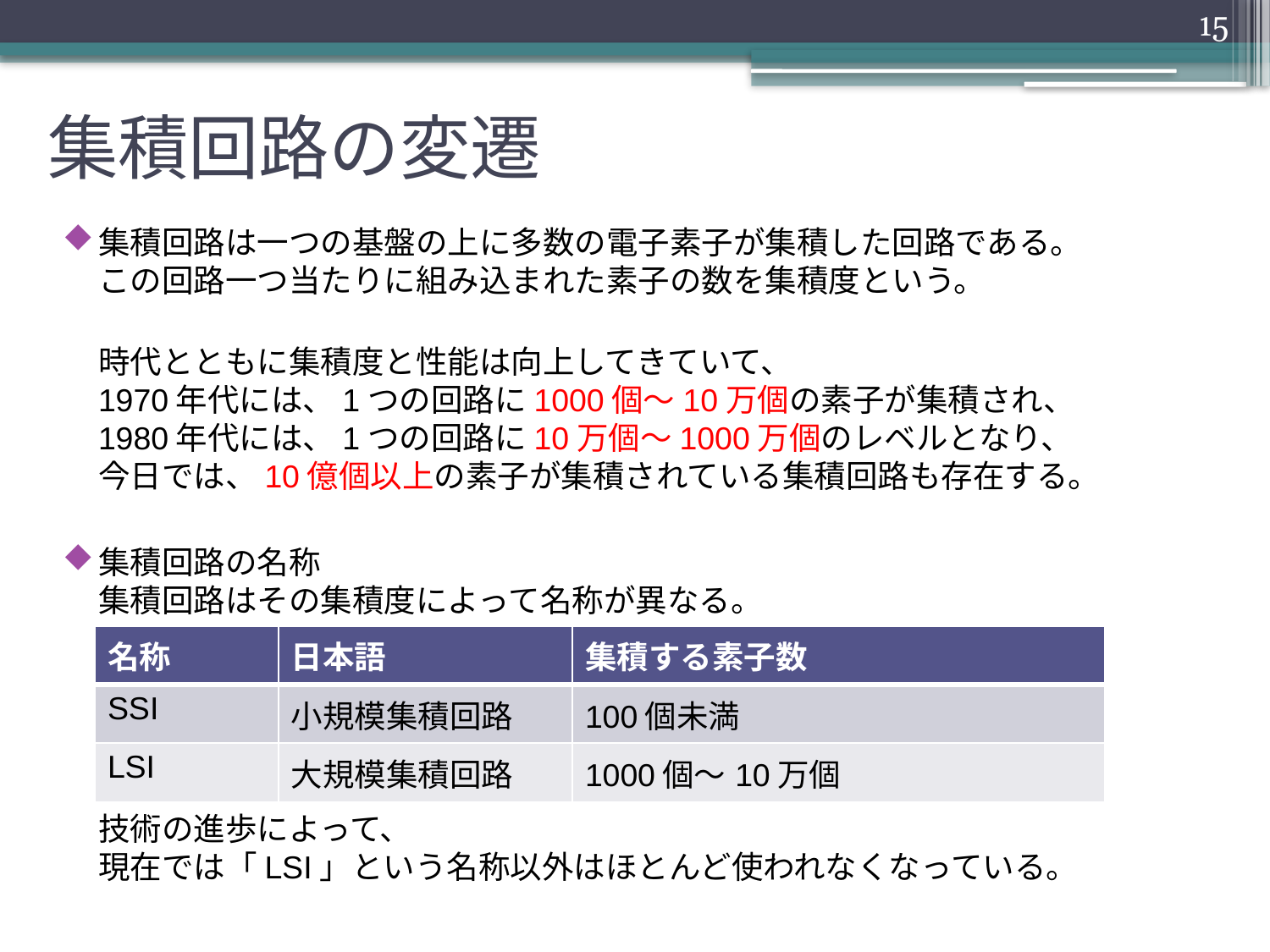

15
# 集積回路の変遷
集積回路は一つの基盤の上に多数の電子素子が集積した回路である。
この回路一つ当たりに組み込まれた素子の数を集積度という。
時代とともに集積度と性能は向上してきていて、
1970年代には、1つの回路に1000個～10万個の素子が集積され、
1980年代には、1つの回路に10万個～1000万個のレベルとなり、
今日では、10億個以上の素子が集積されている集積回路も存在する。

集積回路の名称
集積回路はその集積度によって名称が異なる。
技術の進歩によって、
現在では「LSI」という名称以外はほとんど使われなくなっている。
| 名称 | 日本語 | 集積する素子数 |
| --- | --- | --- |
| SSI | 小規模集積回路 | 100個未満 |
| LSI | 大規模集積回路 | 1000個～10万個 |